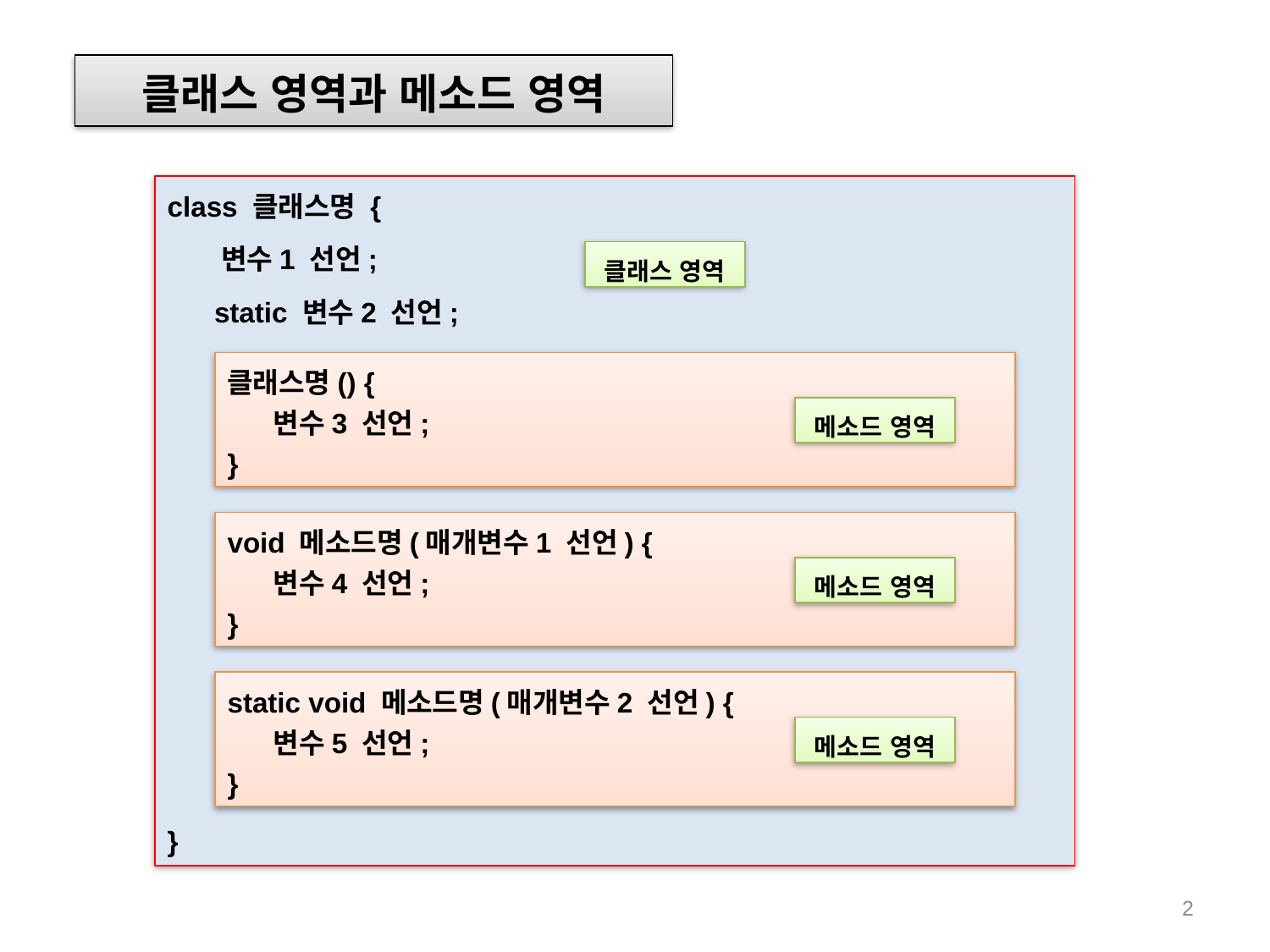

클래스 영역과 메소드 영역
class 클래스명 {
      변수1 선언;
      static 변수2 선언;

}
클래스 영역
클래스명() {
     변수3 선언;
}
메소드 영역
void 메소드명(매개변수1 선언) {
     변수4 선언;
}
메소드 영역
static void 메소드명(매개변수2 선언) {
     변수5 선언;
}
메소드 영역
2